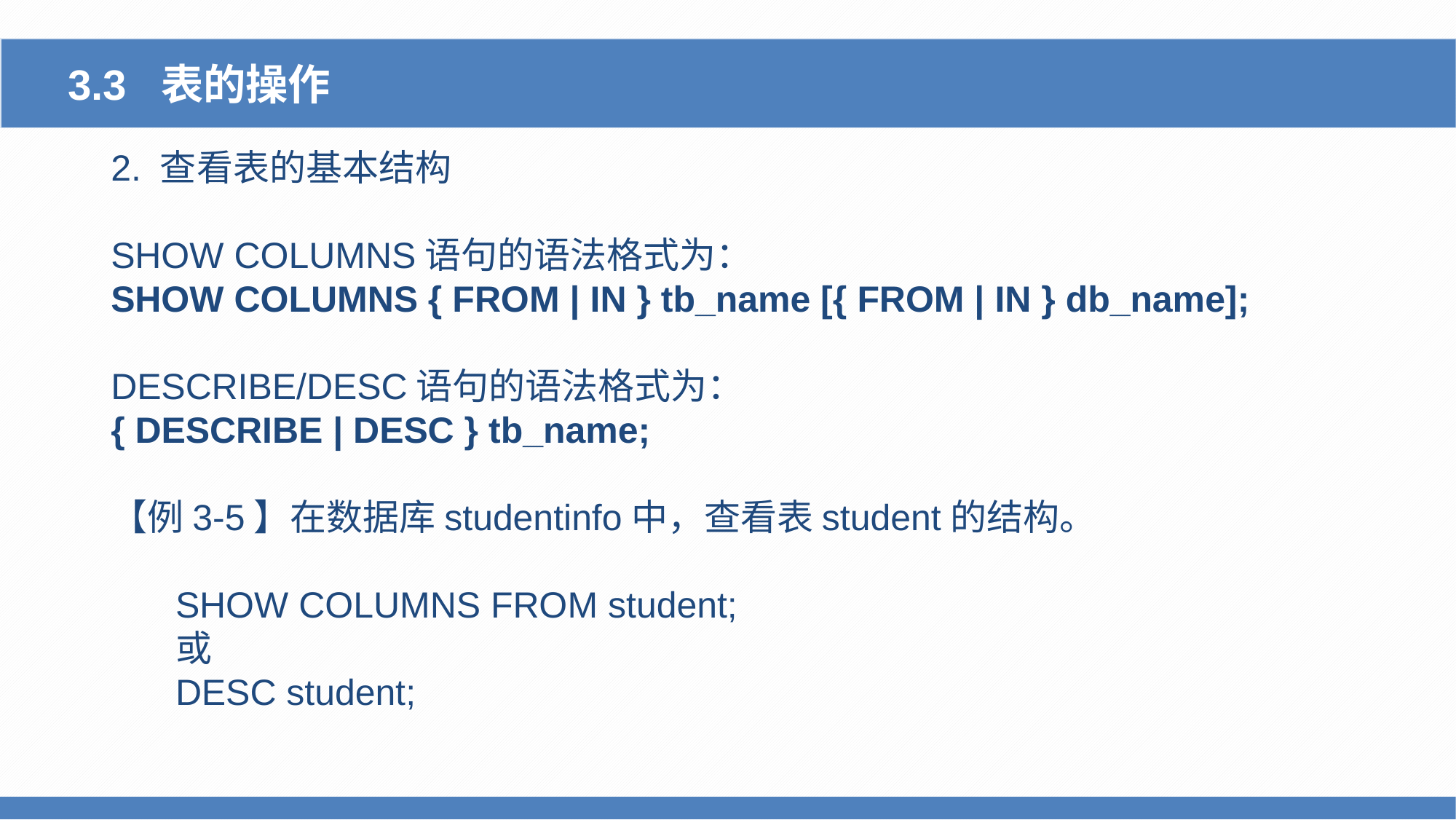

3.3  表的操作
2. 查看表的基本结构

SHOW COLUMNS语句的语法格式为：
SHOW COLUMNS { FROM | IN } tb_name [{ FROM | IN } db_name];

DESCRIBE/DESC语句的语法格式为：
{ DESCRIBE | DESC } tb_name;

【例3-5】在数据库studentinfo中，查看表student的结构。

SHOW COLUMNS FROM student;
或
DESC student;